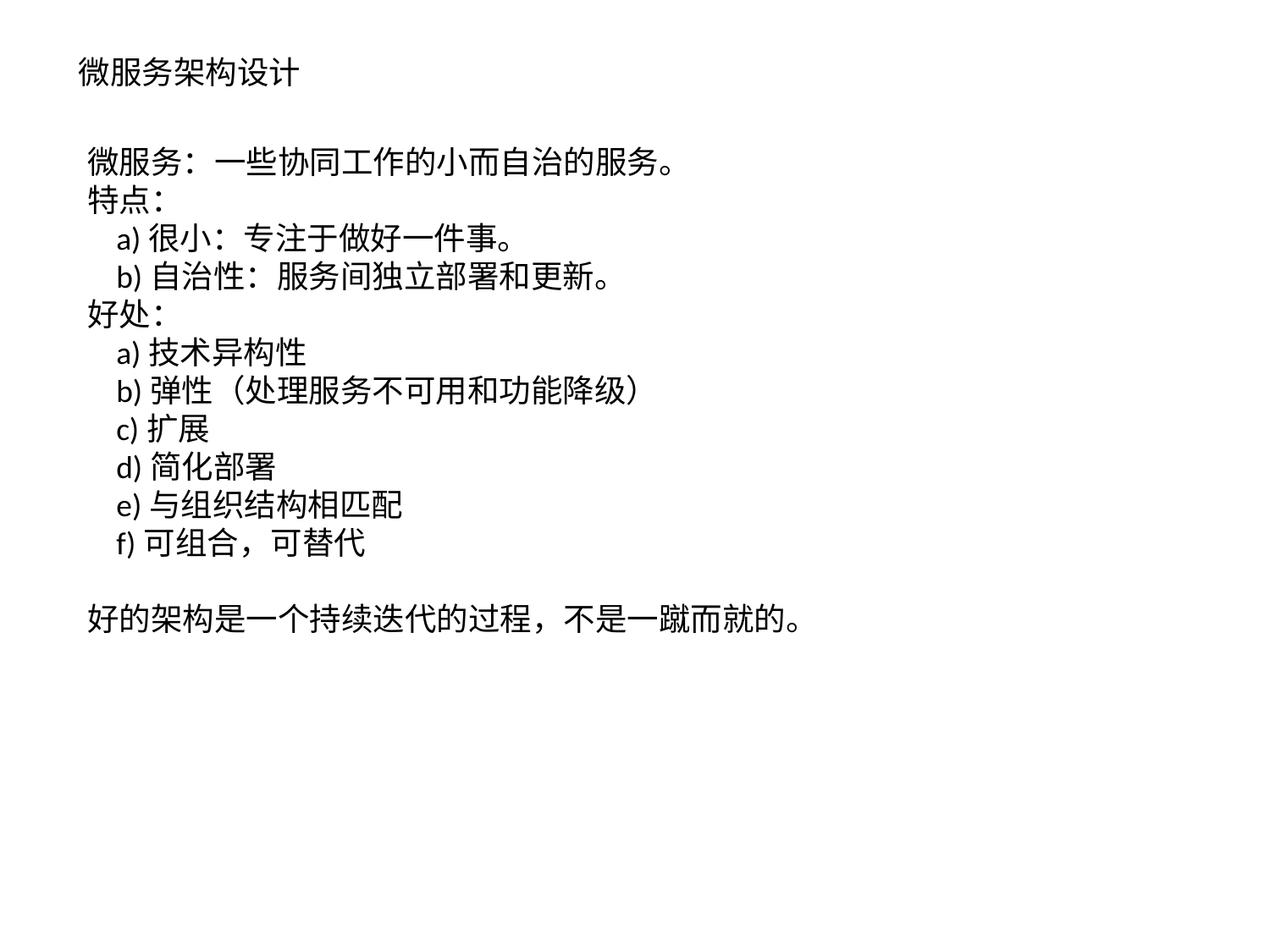

微服务架构设计
微服务：一些协同工作的小而自治的服务。
特点：
    a)很小：专注于做好一件事。
    b)自治性：服务间独立部署和更新。
好处：
    a)技术异构性
    b)弹性（处理服务不可用和功能降级）
    c)扩展
    d)简化部署
    e)与组织结构相匹配
    f)可组合，可替代

好的架构是一个持续迭代的过程，不是一蹴而就的。